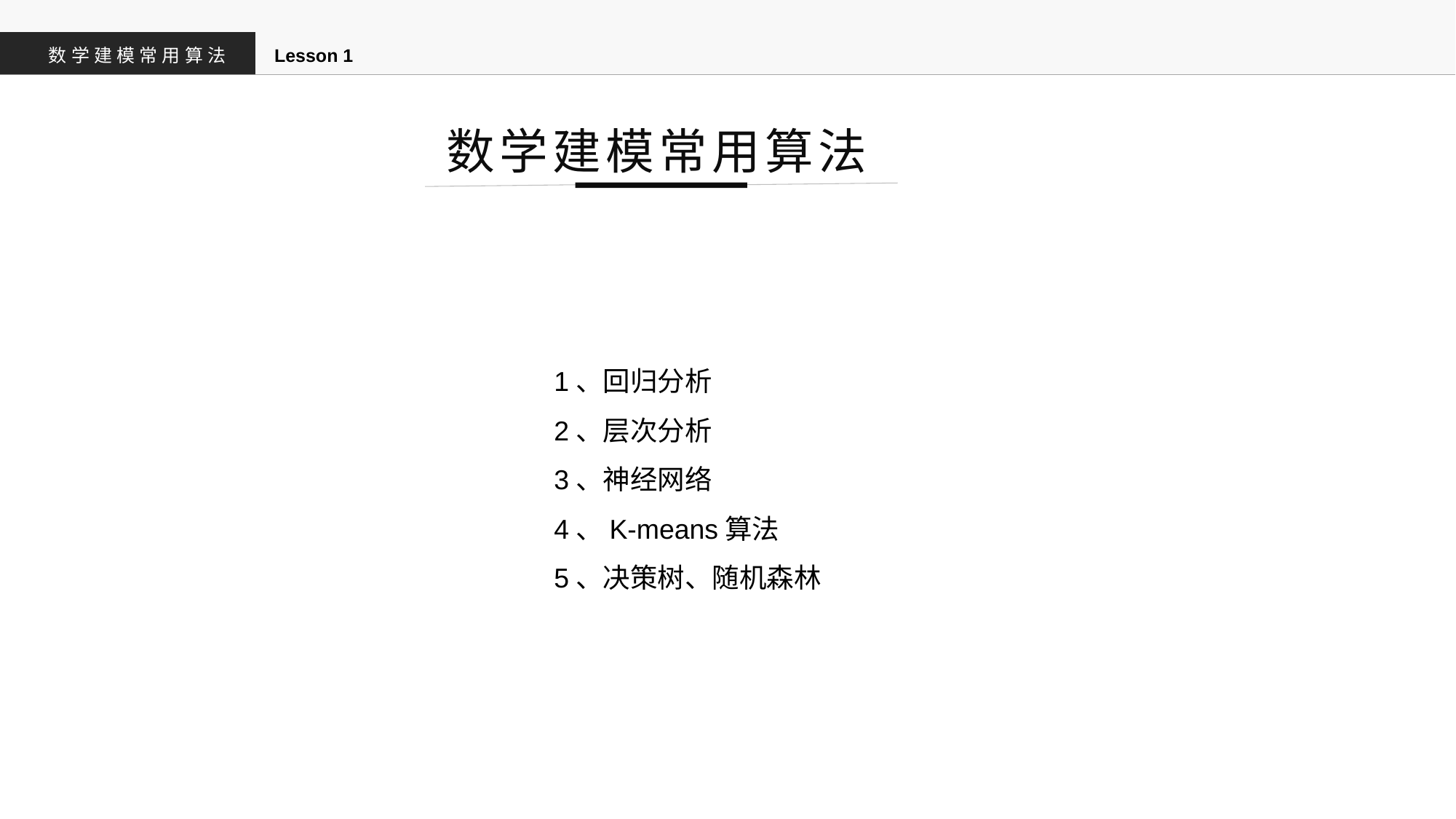

数学建模常用算法
Lesson 1
数学建模常用算法

1、回归分析
2、层次分析
3、神经网络
4、K-means算法
5、决策树、随机森林